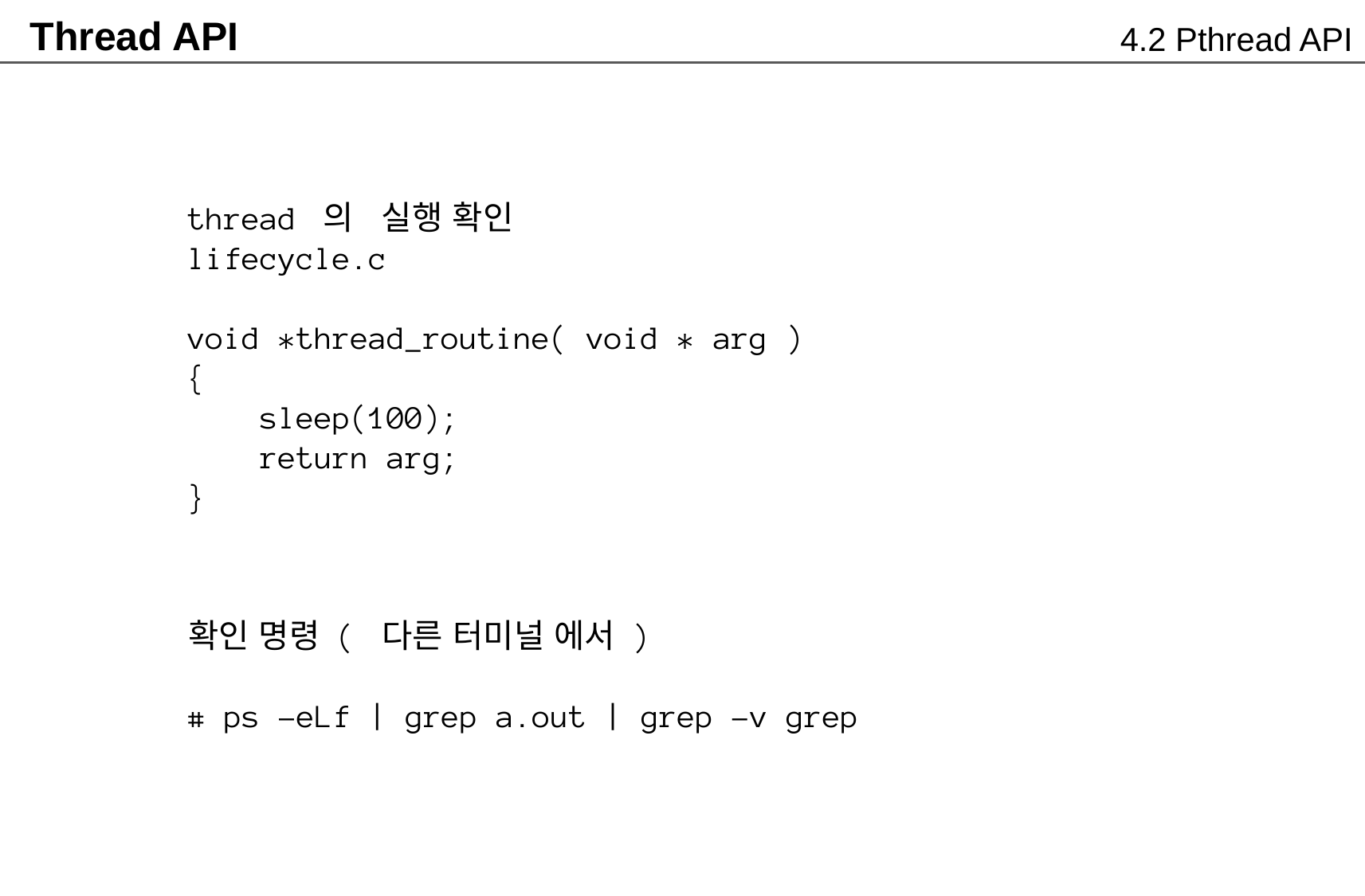

# Thread API
4.2 Pthread API

thread 의   실행 확인
lifecycle.c

void *thread_routine( void * arg )
{
    sleep(100);
    return arg;
}
확인 명령 ( 다른 터미널 에서 )

# ps -eLf | grep a.out | grep -v grep